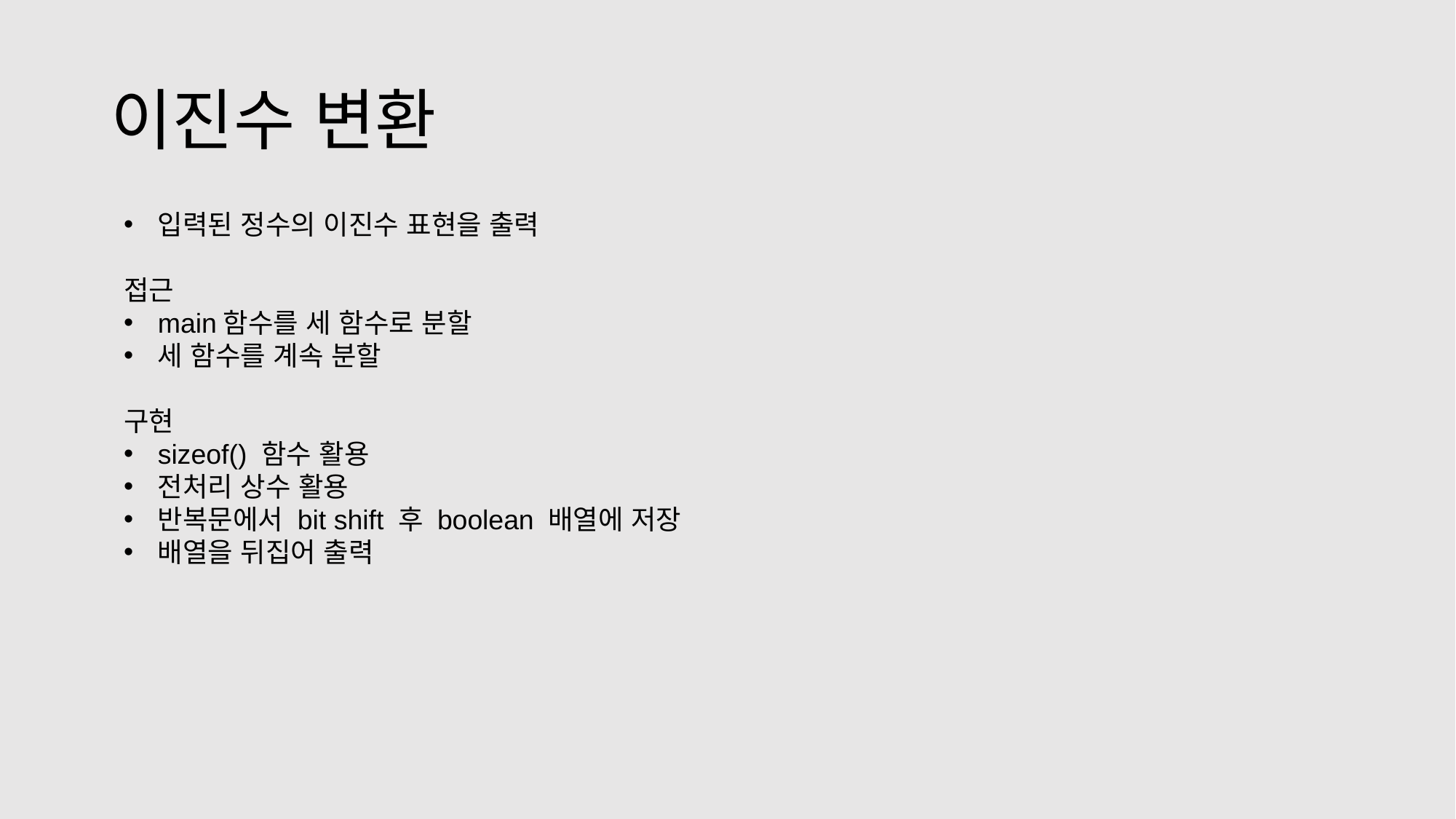

# 이진수 변환
입력된 정수의 이진수 표현을 출력

접근
main함수를 세 함수로 분할
세 함수를 계속 분할

구현
sizeof() 함수 활용
전처리 상수 활용
반복문에서 bit shift 후 boolean 배열에 저장
배열을 뒤집어 출력